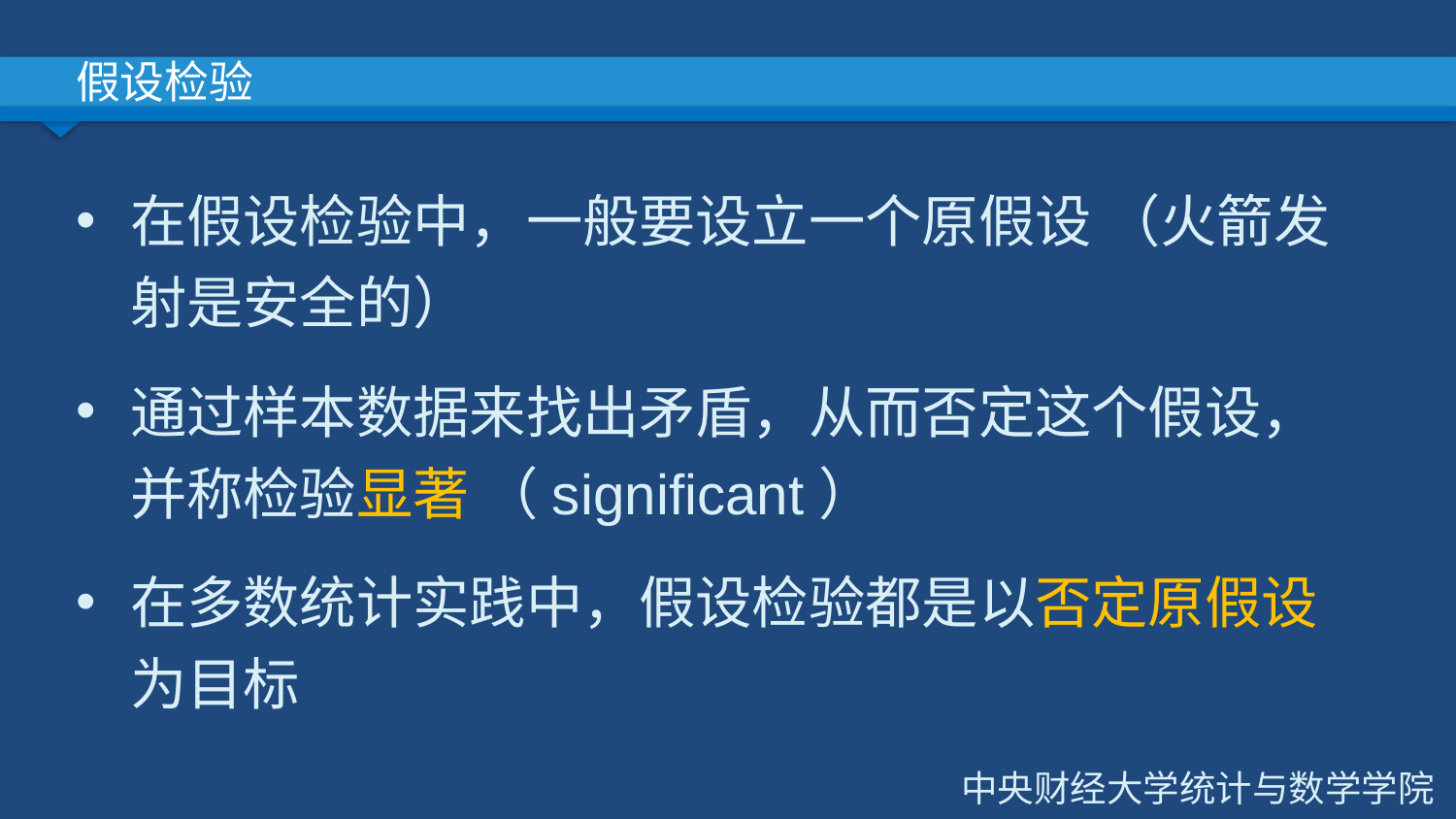

# 假设检验
在假设检验中，一般要设立一个原假设 （火箭发射是安全的）
通过样本数据来找出矛盾，从而否定这个假设，并称检验显著 （significant）
在多数统计实践中，假设检验都是以否定原假设为目标